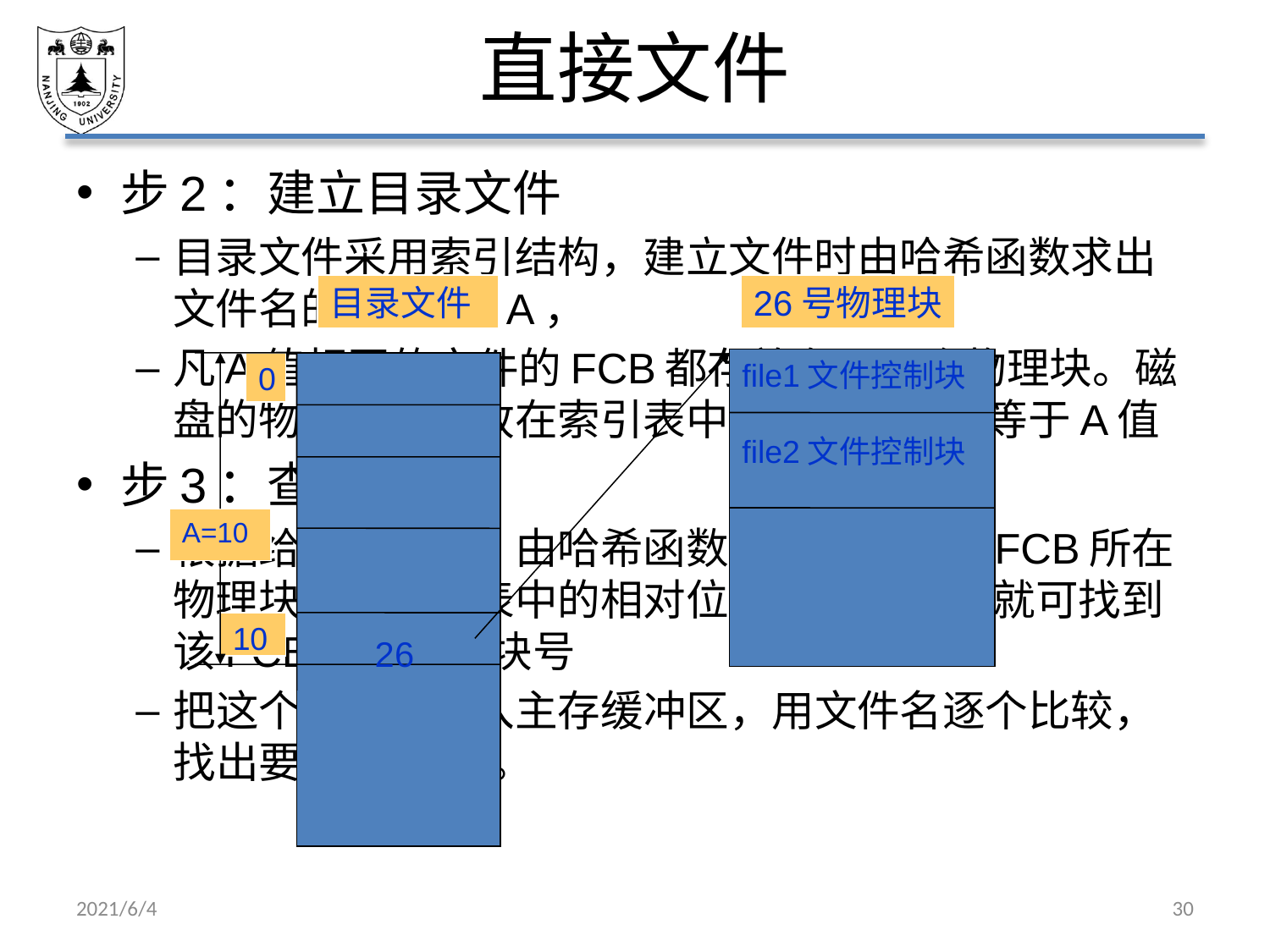

# 直接文件
步2：建立目录文件
目录文件采用索引结构，建立文件时由哈希函数求出文件名的hash值A，
凡A值相同的文件的FCB都存放在同一个物理块。磁盘的物理块号存放在索引表中的相对位置应等于A值
步3：查找文件
根据给定文件名，由哈希函数算出该文件的FCB所在物理块号在索引表中的相对位置A。根据A就可找到该FCB所在物理块号
把这个物理块读入主存缓冲区，用文件名逐个比较，找出要求的FCB。

目录文件
26号物理块
file1文件控制块

file2文件控制块

0

A=10

10

26

2021/6/4
30